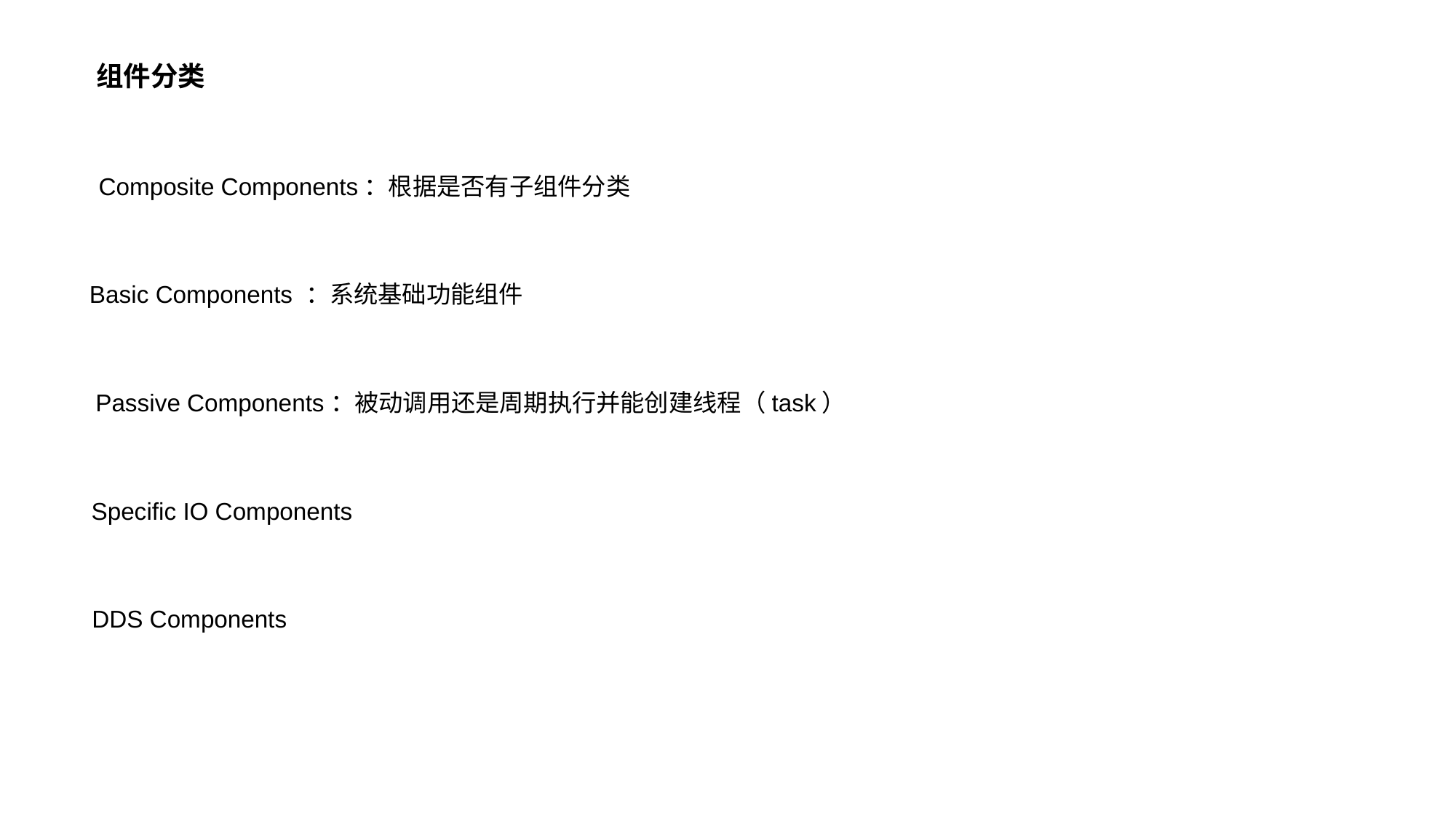

组件分类
Composite Components：根据是否有子组件分类
Basic Components ：系统基础功能组件
Passive Components：被动调用还是周期执行并能创建线程（task）
Specific IO Components
DDS Components